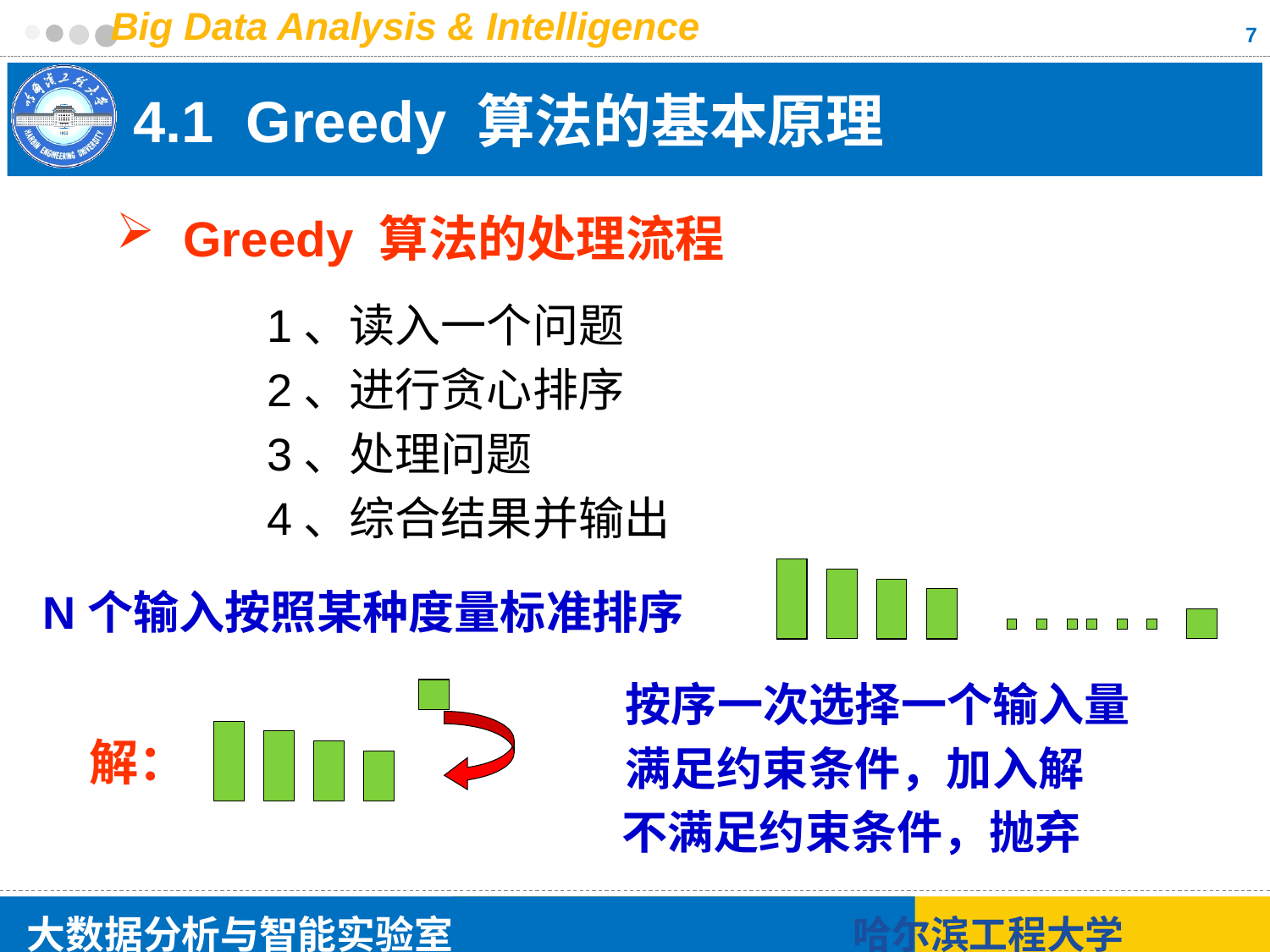

7
# 4.1  Greedy 算法的基本原理
  Greedy 算法的处理流程
1、读入一个问题
2、进行贪心排序
3、处理问题
4、综合结果并输出

N个输入按照某种度量标准排序
按序一次选择一个输入量

解：

满足约束条件，加入解

不满足约束条件，抛弃